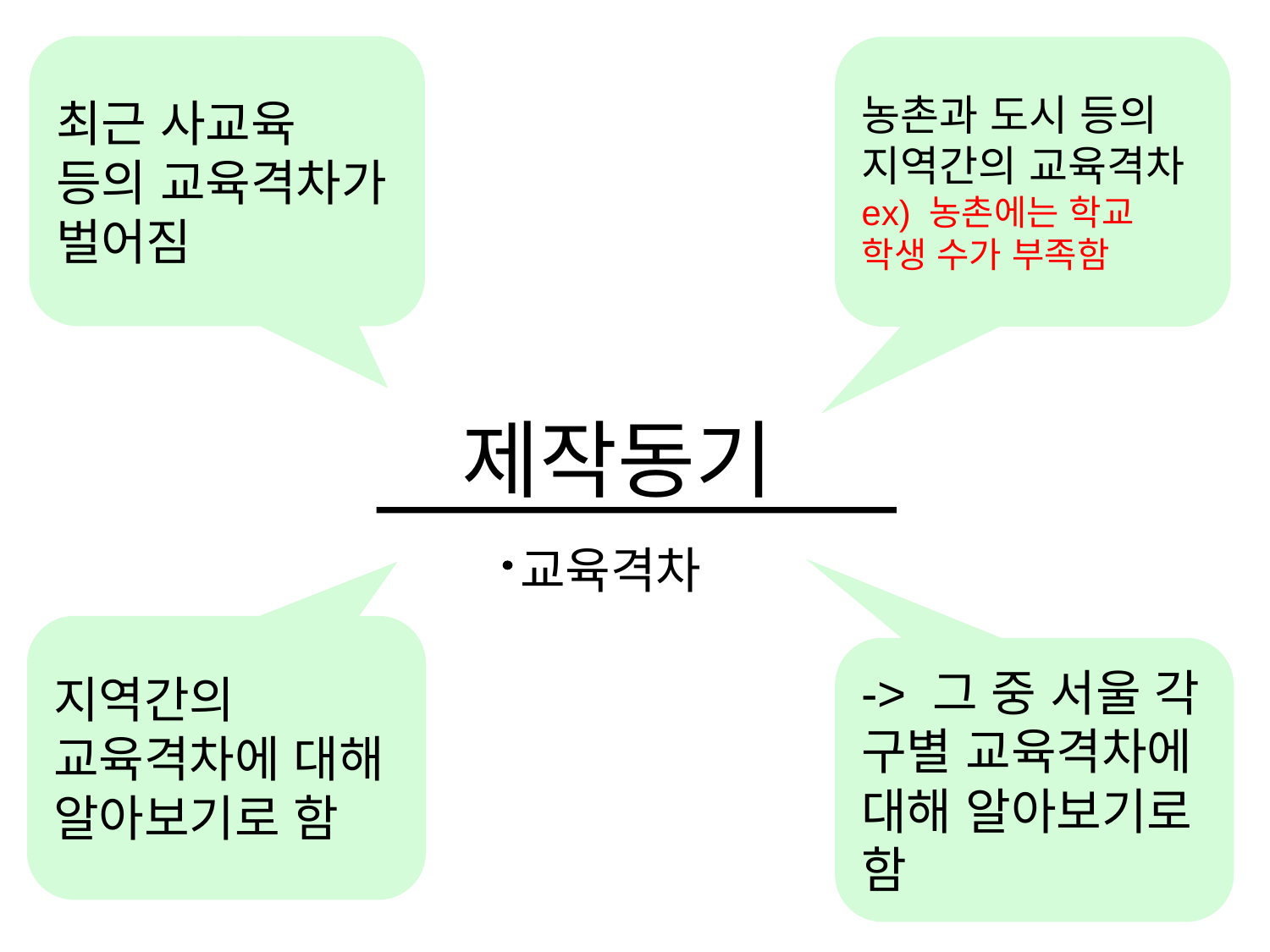

최근 사교육 등의 교육격차가 벌어짐
농촌과 도시 등의 지역간의 교육격차
ex) 농촌에는 학교 학생 수가 부족함
제작동기

교육격차

지역간의 교육격차에 대해 알아보기로 함
-> 그 중 서울 각 구별 교육격차에 대해 알아보기로 함